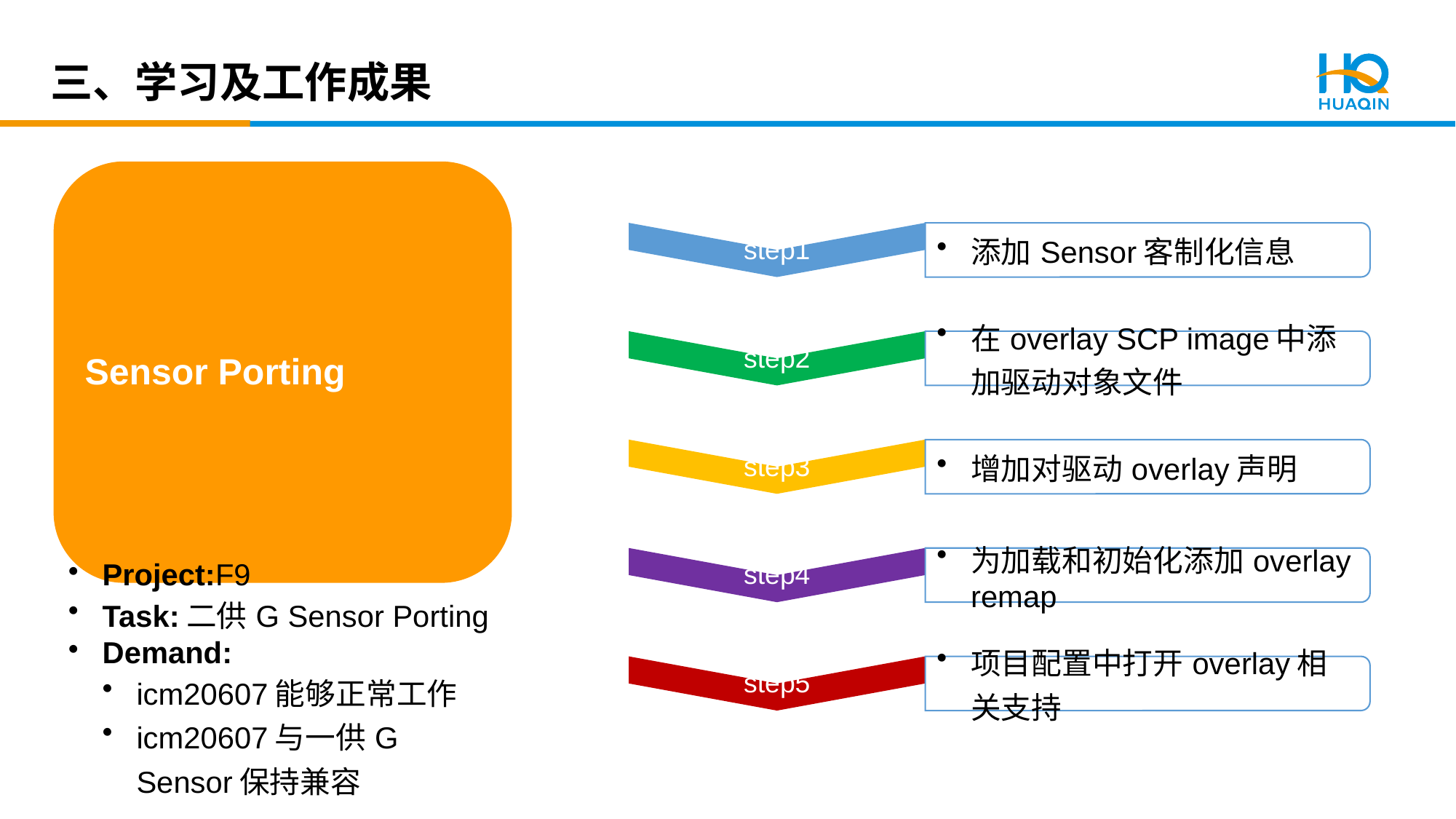

三、学习及工作成果
Sensor Porting
Task:二供G Sensor Porting
Project:F9
Demand:
icm20607能够正常工作
icm20607与一供G Sensor保持兼容
step1
添加Sensor客制化信息
step2
在overlay SCP image中添加驱动对象文件
step3
增加对驱动overlay声明
step4
为加载和初始化添加overlay remap
step5
项目配置中打开overlay相关支持